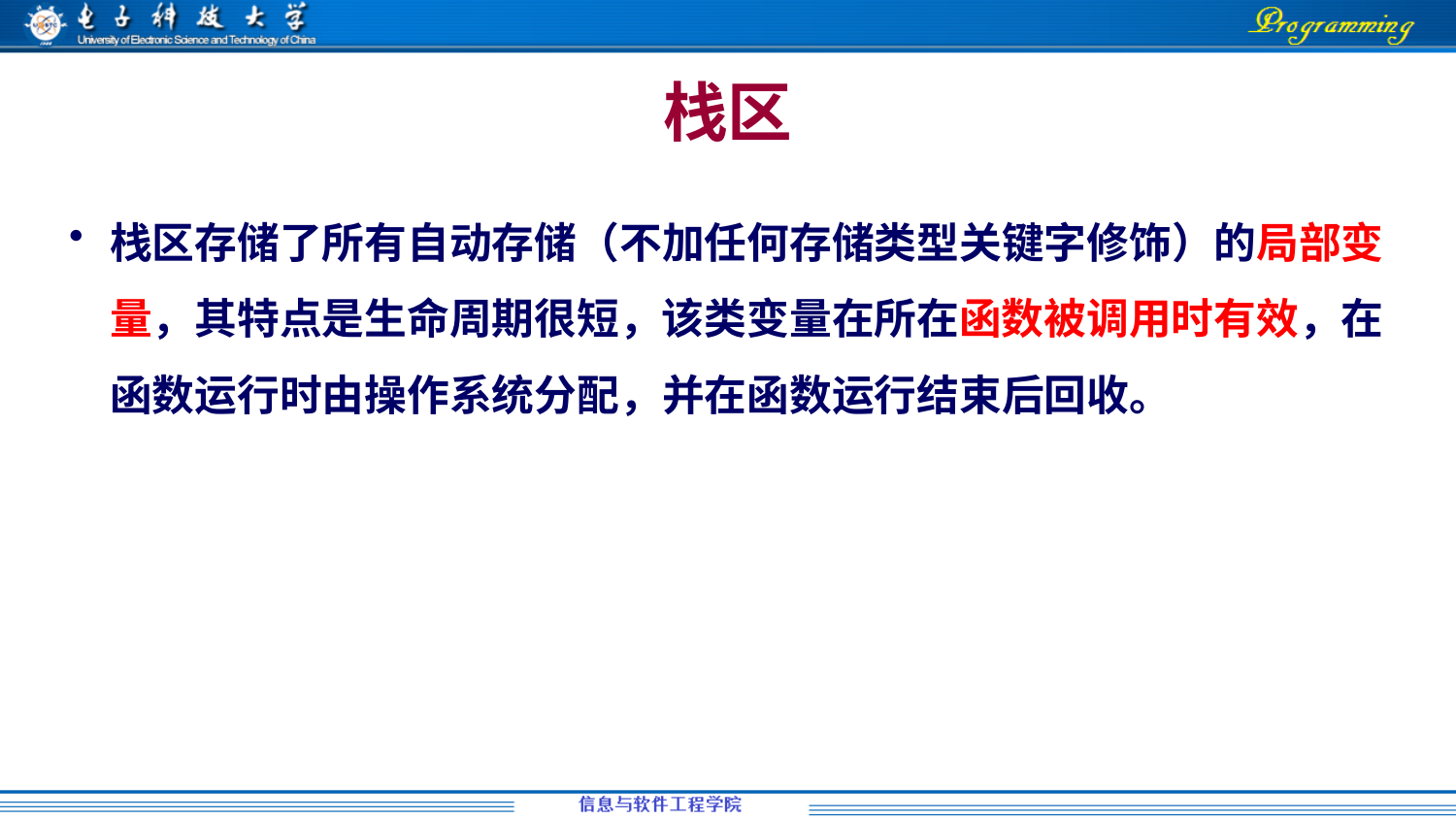

栈区
栈区存储了所有自动存储（不加任何存储类型关键字修饰）的局部变量，其特点是生命周期很短，该类变量在所在函数被调用时有效，在函数运行时由操作系统分配，并在函数运行结束后回收。